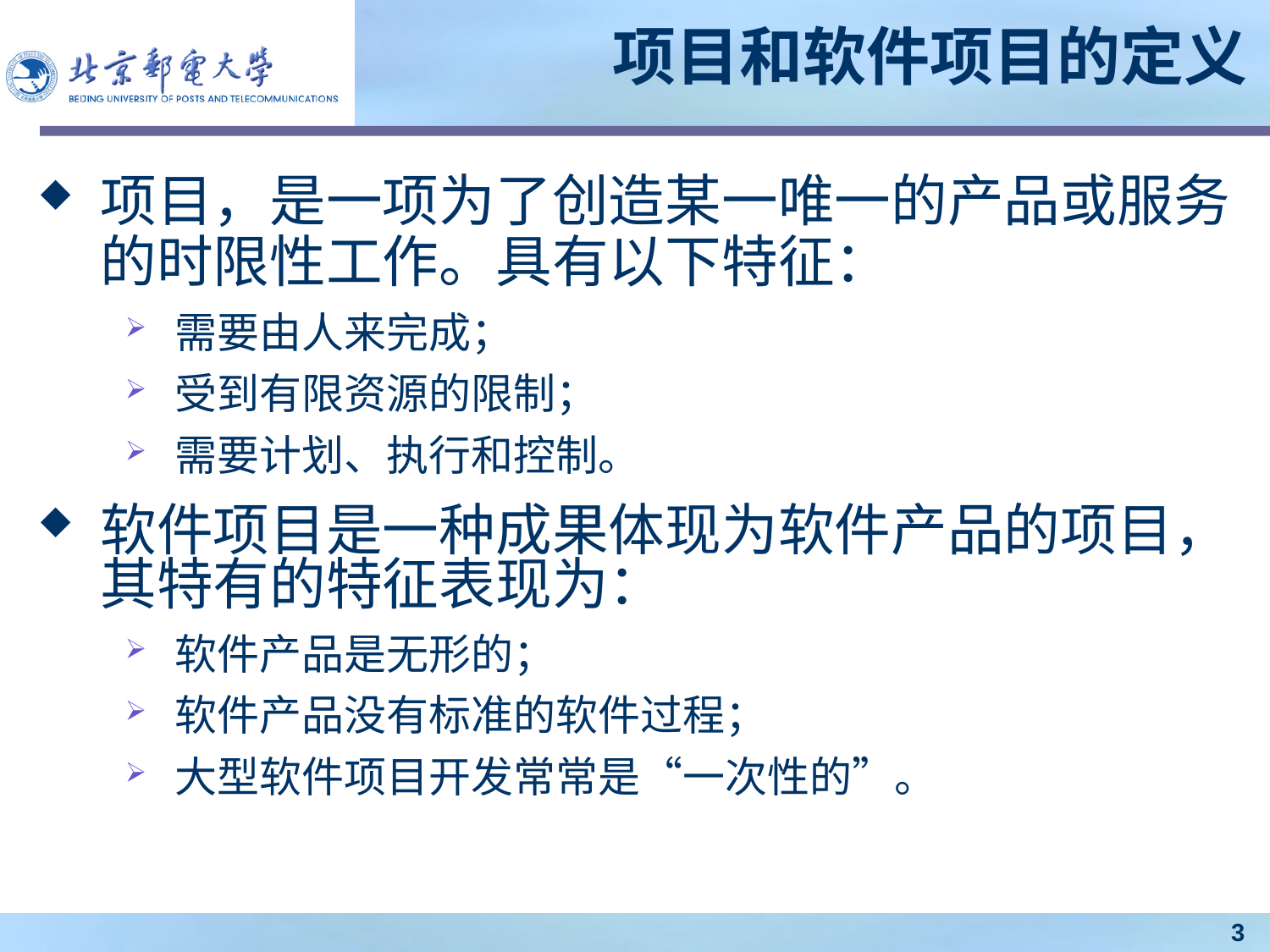

# 项目和软件项目的定义
项目，是一项为了创造某一唯一的产品或服务的时限性工作。具有以下特征：
需要由人来完成；
受到有限资源的限制；
需要计划、执行和控制。
软件项目是一种成果体现为软件产品的项目，其特有的特征表现为：
软件产品是无形的；
软件产品没有标准的软件过程；
大型软件项目开发常常是“一次性的”。